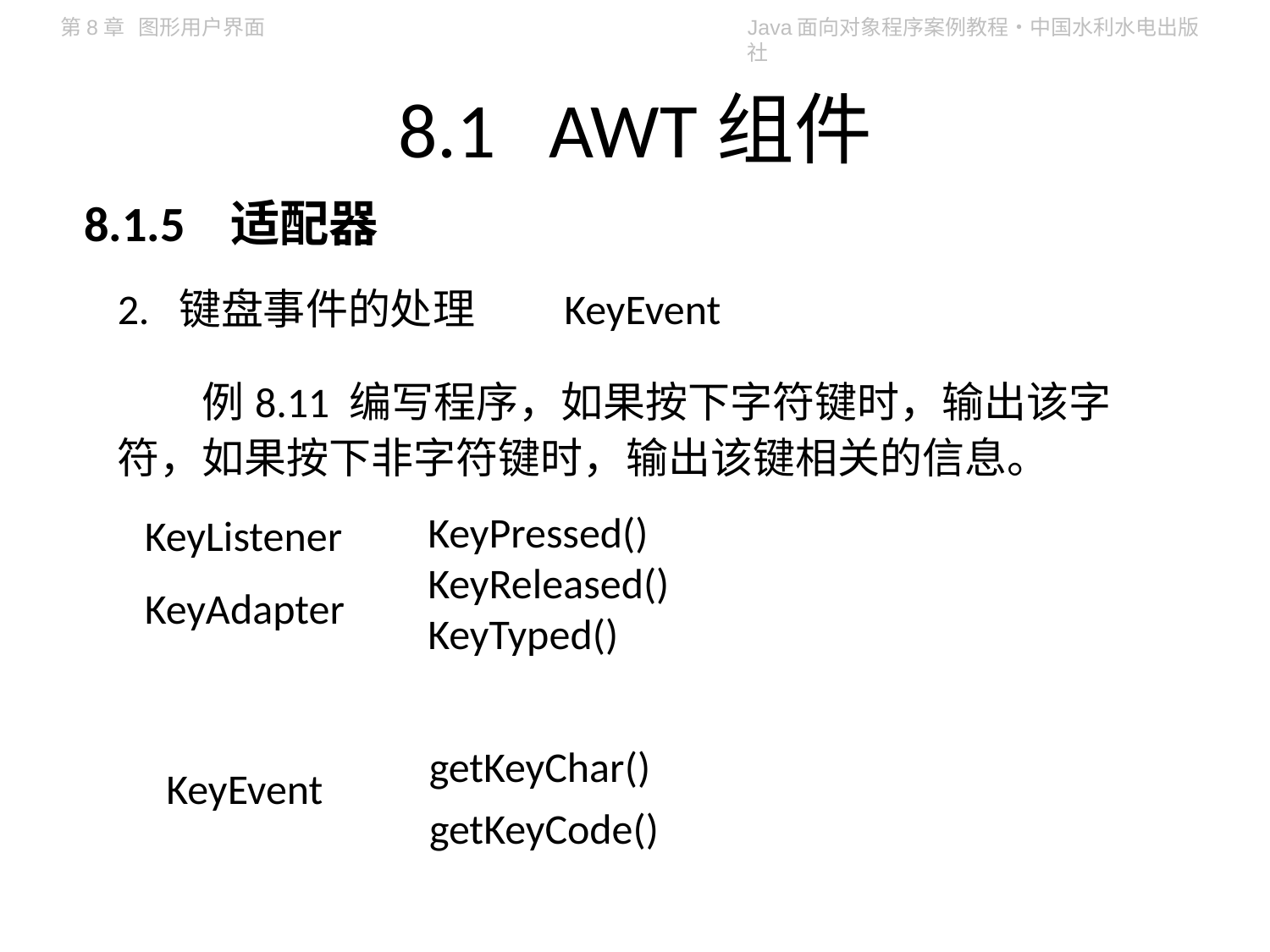

# 8.1   AWT组件
8.1.5   适配器
2.  键盘事件的处理
KeyEvent
例8.11 编写程序，如果按下字符键时，输出该字符，如果按下非字符键时，输出该键相关的信息。
KeyPressed()
KeyReleased()
KeyTyped()
KeyListener
KeyAdapter
getKeyChar()
KeyEvent
getKeyCode()